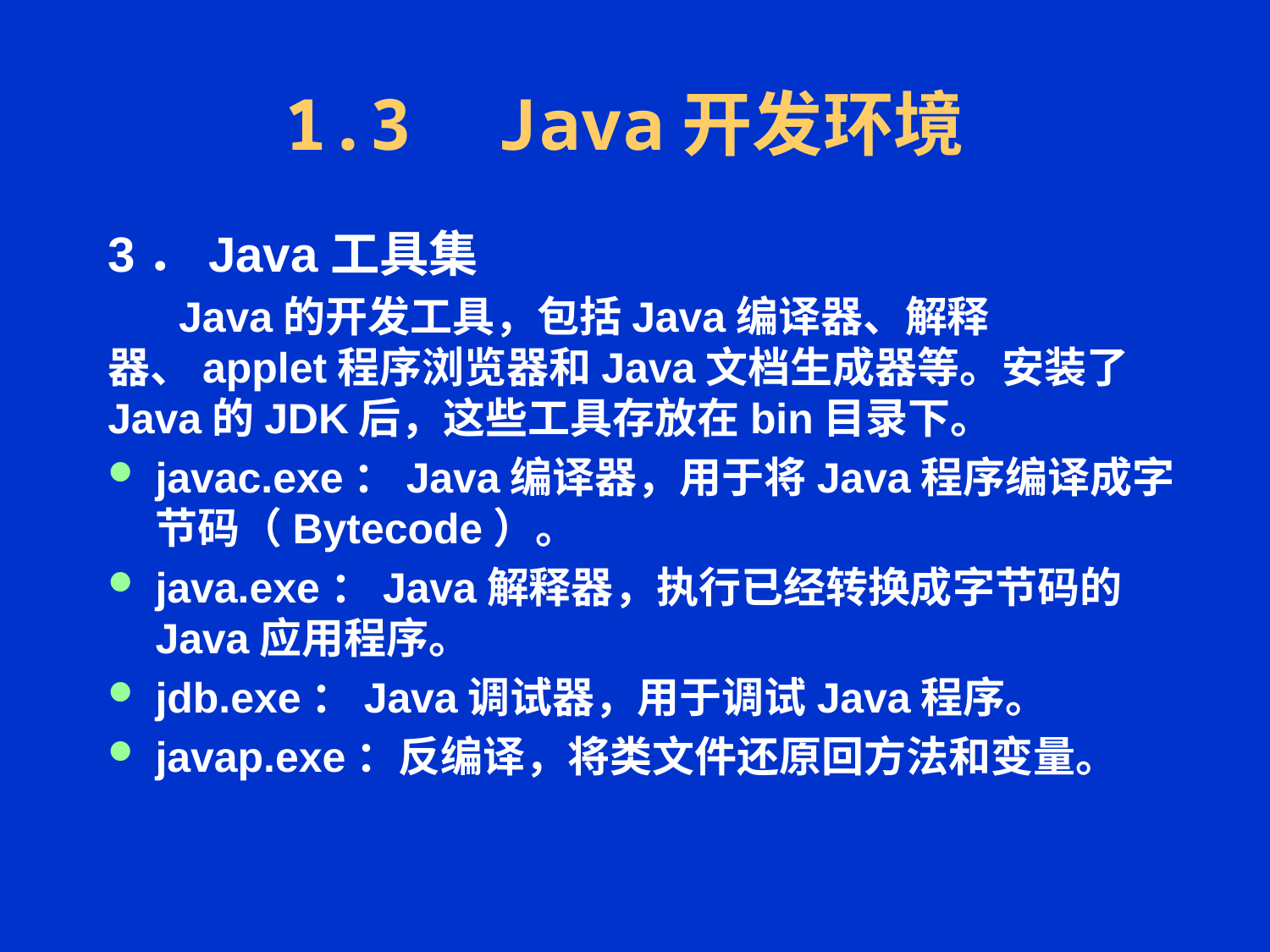

# 1.3  Java开发环境
3．Java工具集
      Java的开发工具，包括Java编译器、解释器、applet程序浏览器和Java文档生成器等。安装了Java的JDK后，这些工具存放在bin目录下。
javac.exe：Java编译器，用于将Java程序编译成字节码（Bytecode）。
java.exe：Java解释器，执行已经转换成字节码的Java应用程序。
jdb.exe：Java调试器，用于调试Java程序。
javap.exe：反编译，将类文件还原回方法和变量。